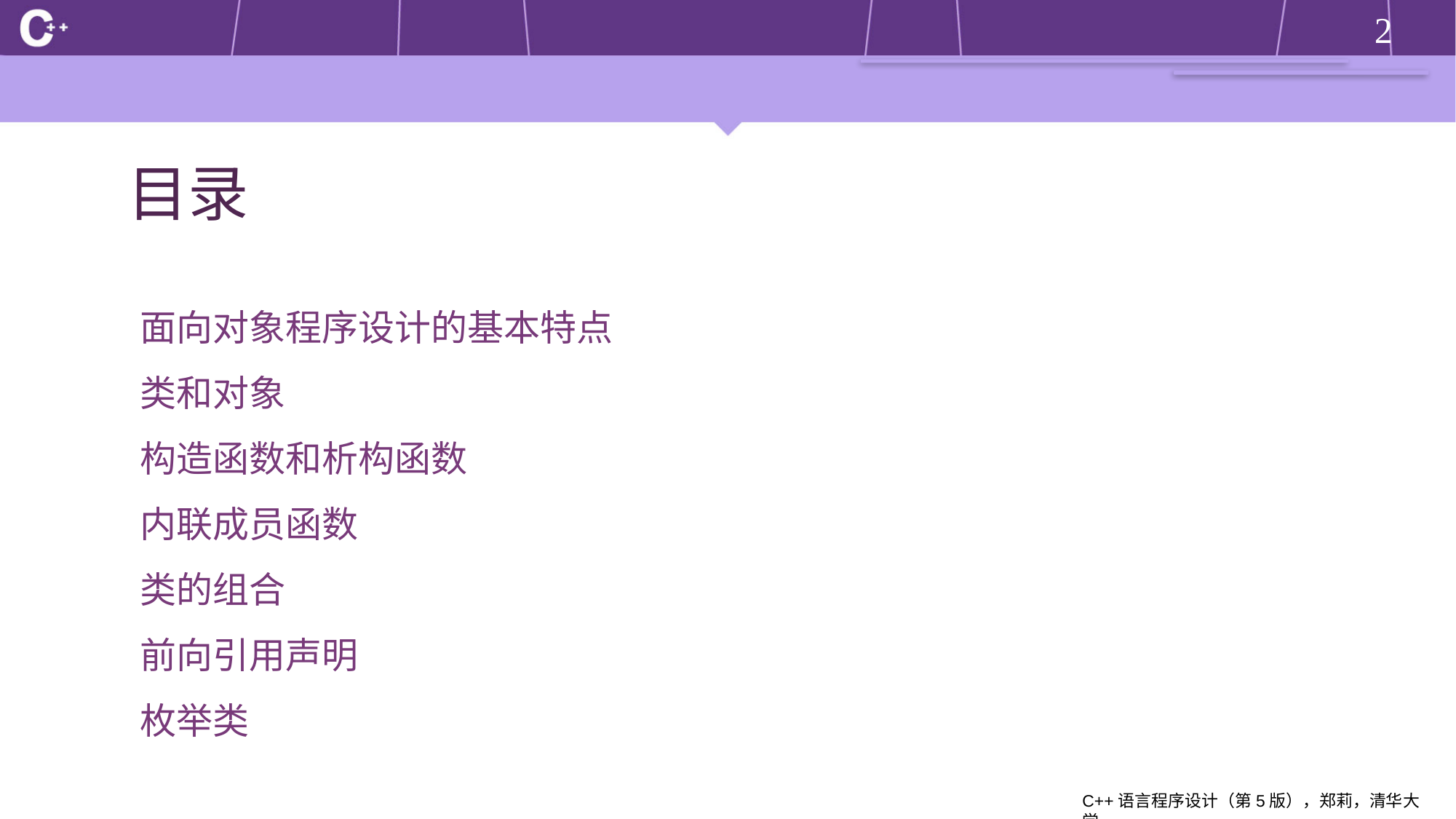

# 目录
面向对象程序设计的基本特点
类和对象
构造函数和析构函数
内联成员函数
类的组合
前向引用声明
枚举类